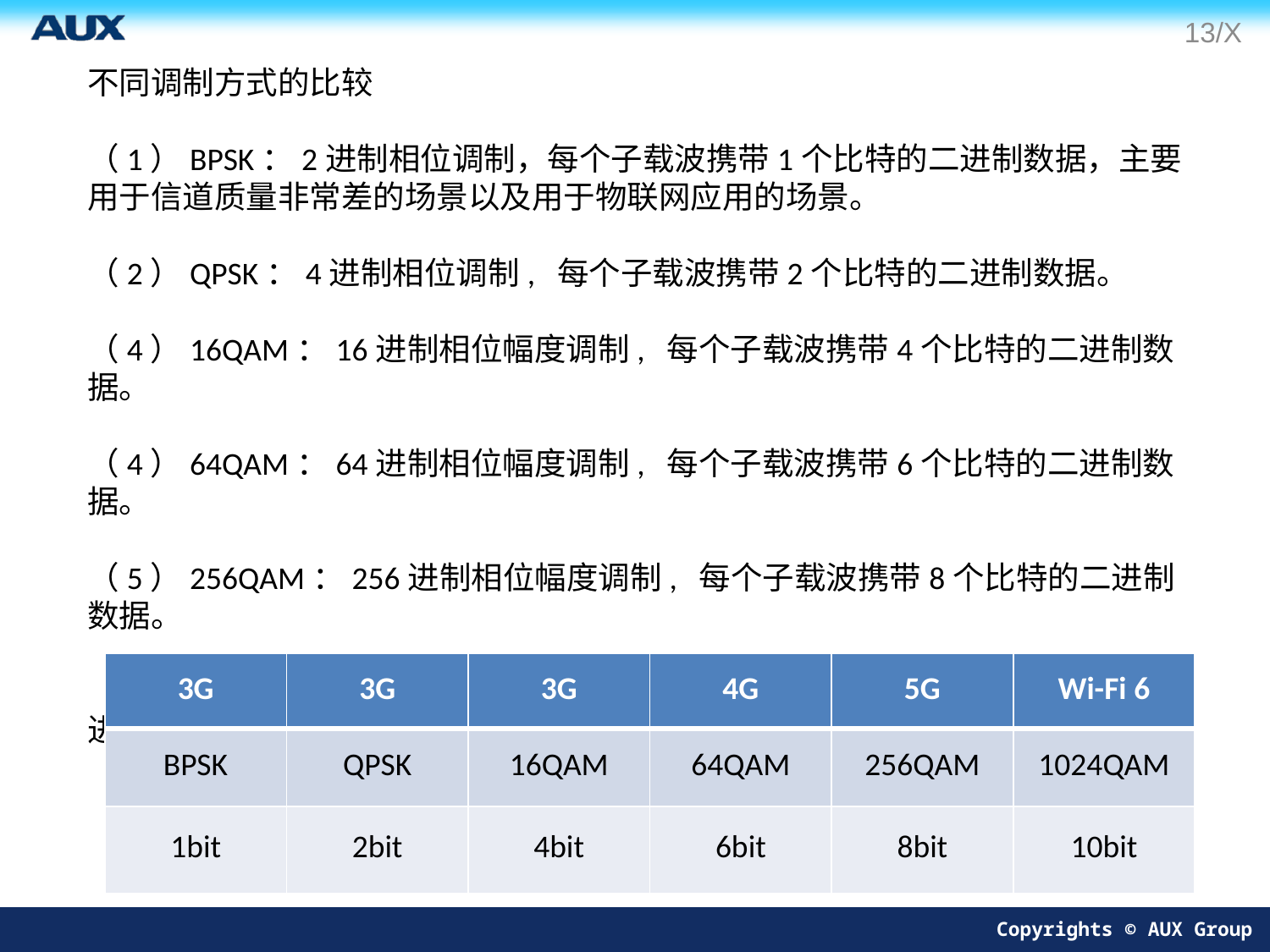

13/X
不同调制方式的比较

（1）BPSK：2进制相位调制，每个子载波携带1个比特的二进制数据，主要用于信道质量非常差的场景以及用于物联网应用的场景。

（2）QPSK：4进制相位调制,  每个子载波携带2个比特的二进制数据。

（4）16QAM：16进制相位幅度调制,  每个子载波携带4个比特的二进制数据。

（4）64QAM：64进制相位幅度调制,  每个子载波携带6个比特的二进制数据。

（5）256QAM：256进制相位幅度调制,  每个子载波携带8个比特的二进制数据。

（5）1024QAM：1024进制相位幅度调制,  每个子载波携带10个比特的二进制数据。主要应用在5G.
| 3G | 3G | 3G | 4G | 5G | Wi-Fi 6 |
| --- | --- | --- | --- | --- | --- |
| BPSK | QPSK | 16QAM | 64QAM | 256QAM | 1024QAM |
| 1bit | 2bit | 4bit | 6bit | 8bit | 10bit |